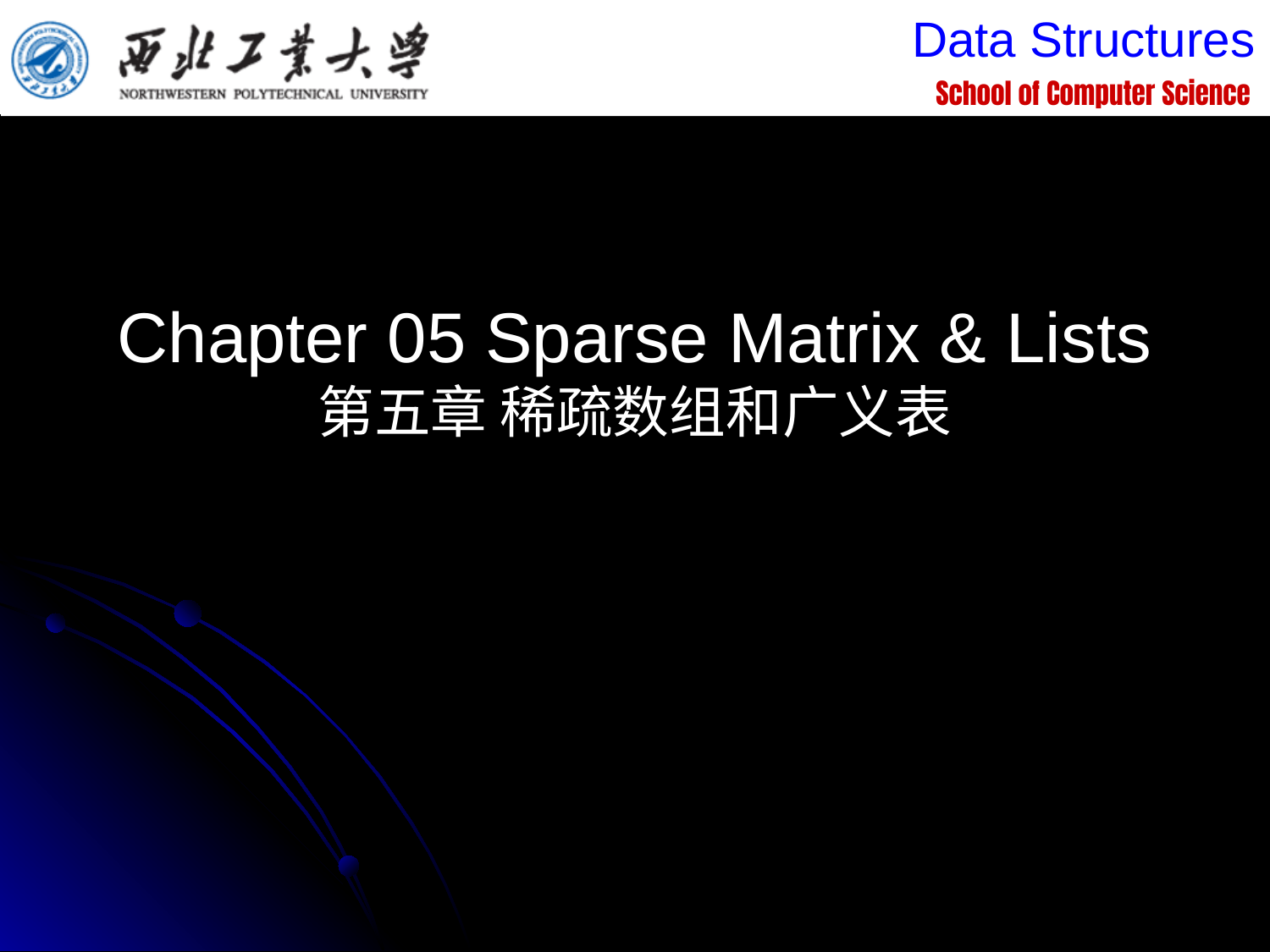

# Chapter 05 Sparse Matrix & Lists 第五章 稀疏数组和广义表